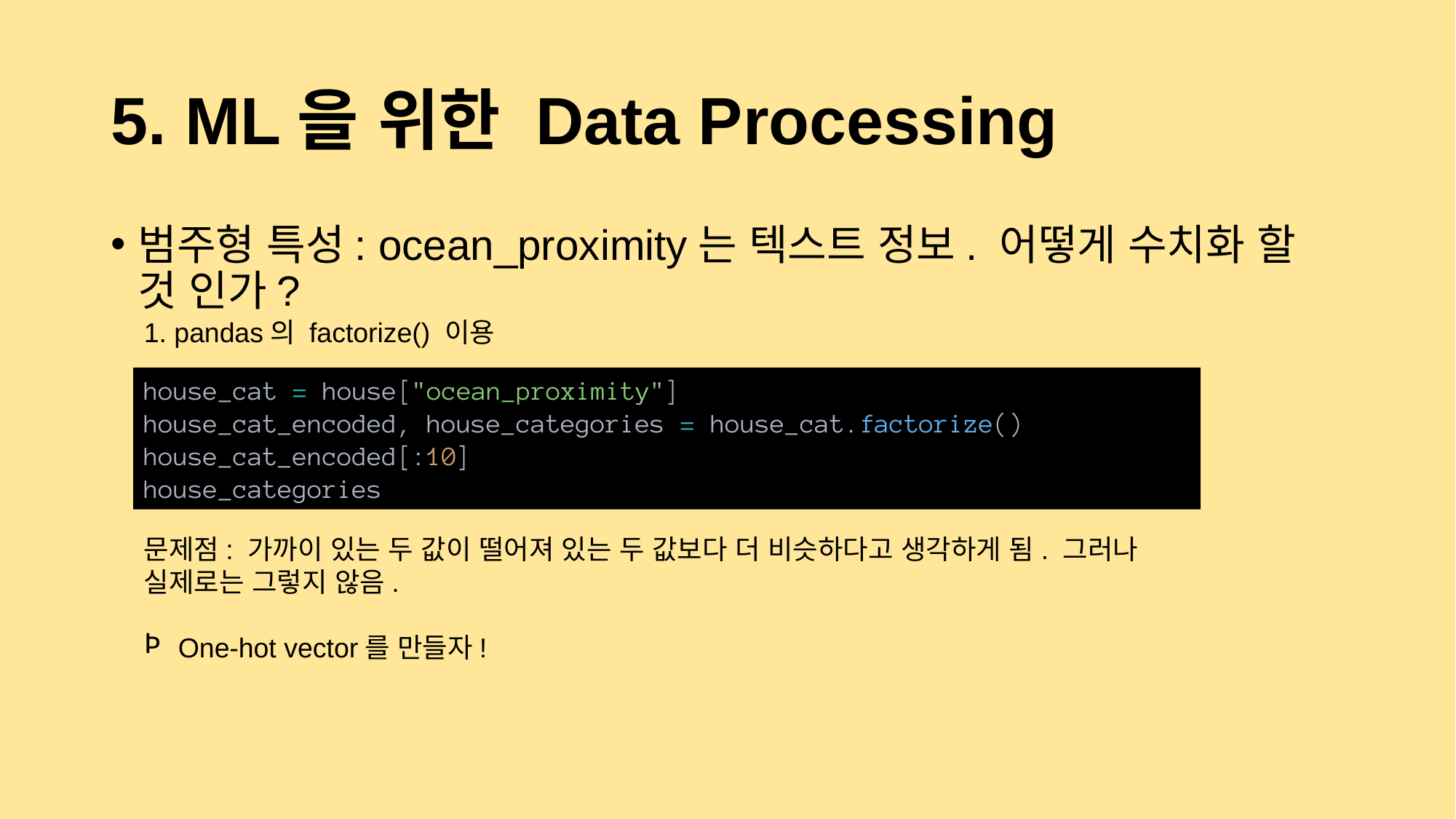

# 5. ML을 위한 Data Processing
범주형 특성: ocean_proximity는 텍스트 정보. 어떻게 수치화 할 것 인가?

1. pandas의 factorize() 이용
house_cat = house["ocean_proximity"]
house_cat_encoded, house_categories = house_cat.factorize()
house_cat_encoded[:10]
house_categories
문제점: 가까이 있는 두 값이 떨어져 있는 두 값보다 더 비슷하다고 생각하게 됨. 그러나 실제로는 그렇지 않음.

One-hot vector를 만들자!